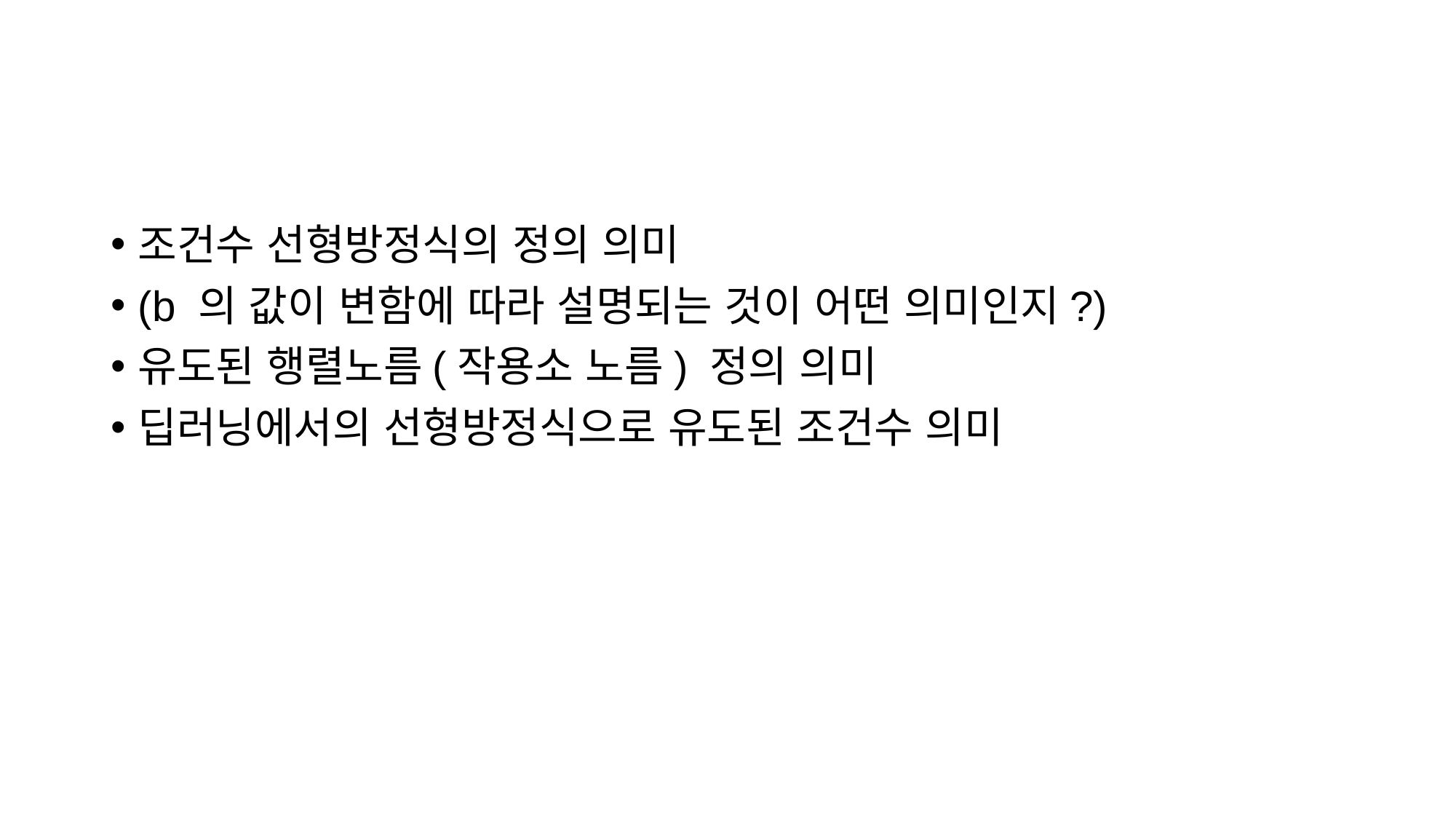

#
조건수 선형방정식의 정의 의미
(b 의 값이 변함에 따라 설명되는 것이 어떤 의미인지?)
유도된 행렬노름(작용소 노름) 정의 의미
딥러닝에서의 선형방정식으로 유도된 조건수 의미